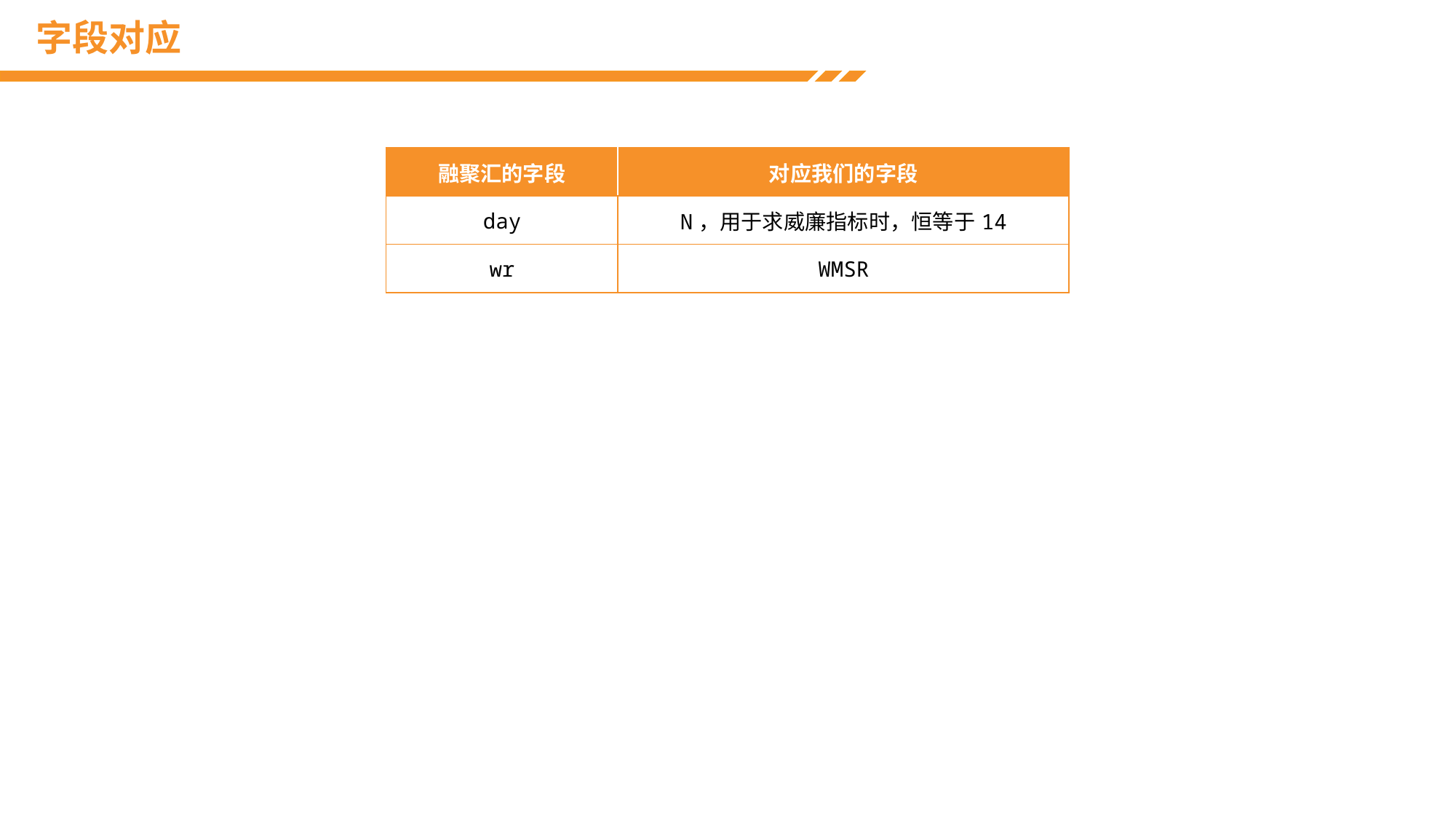

# 字段对应
| 融聚汇的字段 | 对应我们的字段 |
| --- | --- |
| day | N，用于求威廉指标时，恒等于14 |
| wr | WMSR |